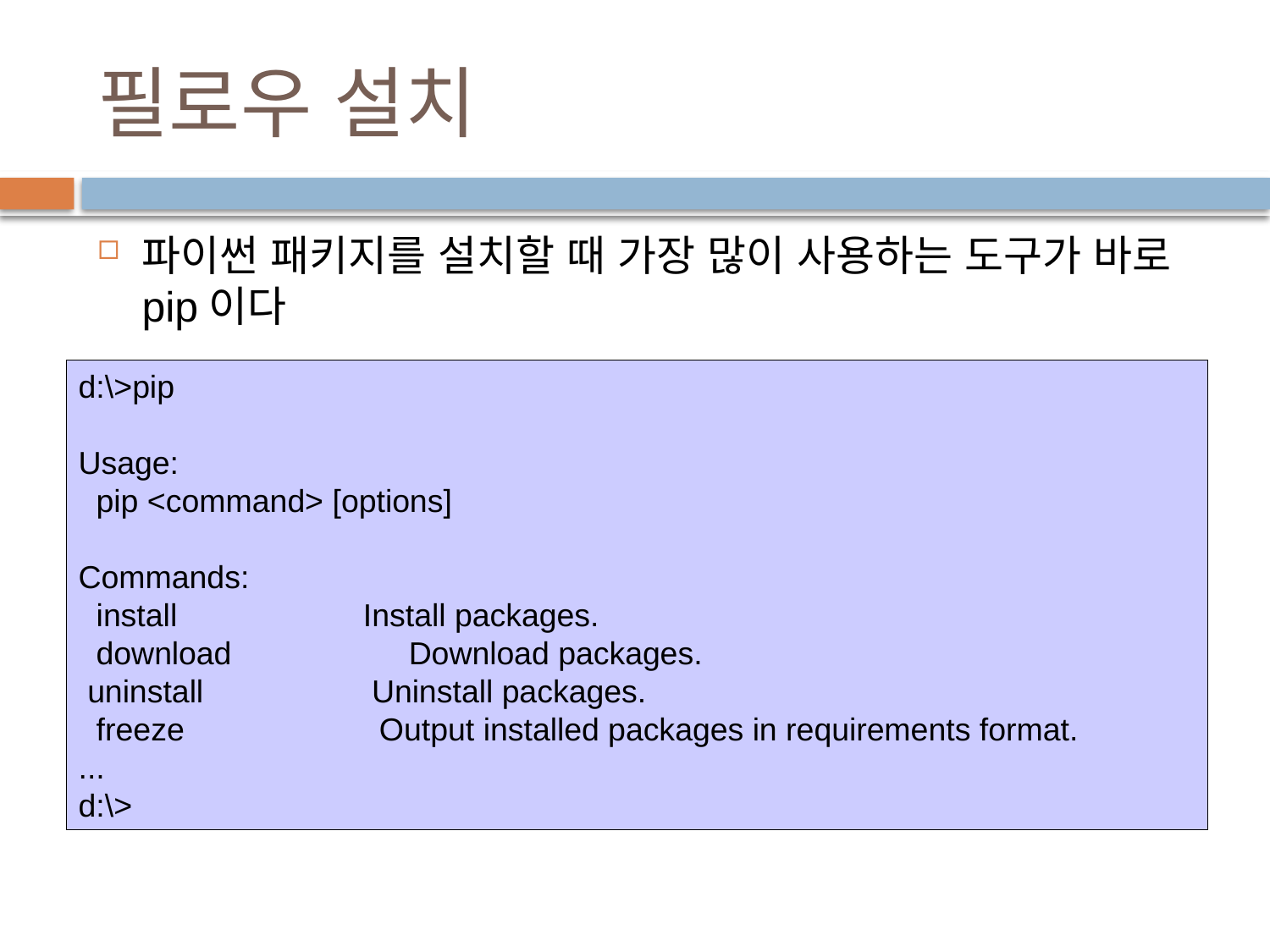

# 필로우 설치
파이썬 패키지를 설치할 때 가장 많이 사용하는 도구가 바로 pip이다

d:\>pip

Usage:
  pip <command> [options]

Commands:
  install                     Install packages.
  download                    Download packages.
 uninstall                   Uninstall packages.
  freeze                      Output installed packages in requirements format.
...
d:\>